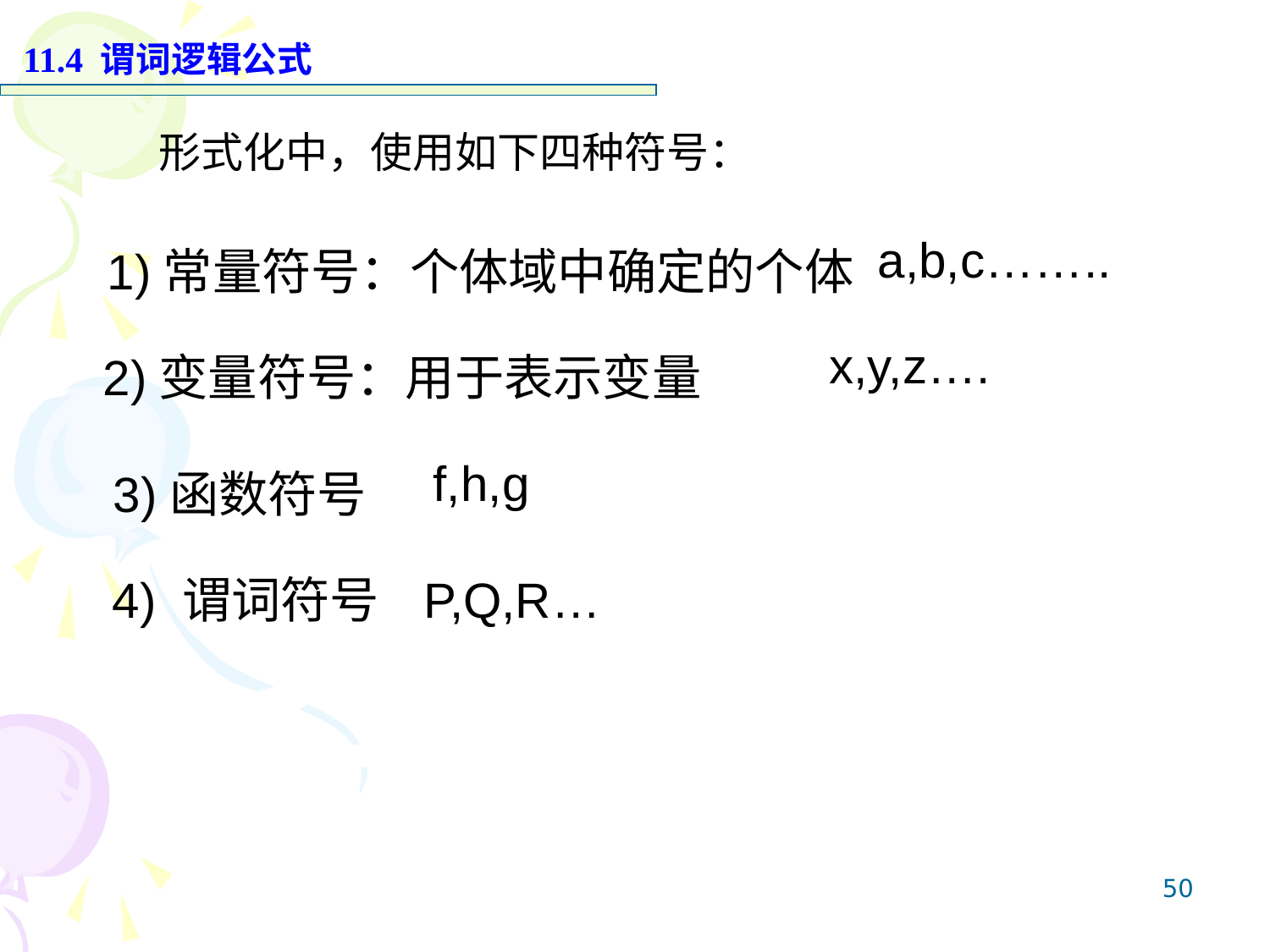

11.4 谓词逻辑公式

形式化中，使用如下四种符号：
a,b,c……..
1)常量符号：个体域中确定的个体
x,y,z….
2)变量符号：用于表示变量
f,h,g
3)函数符号
4) 谓词符号
P,Q,R…
50